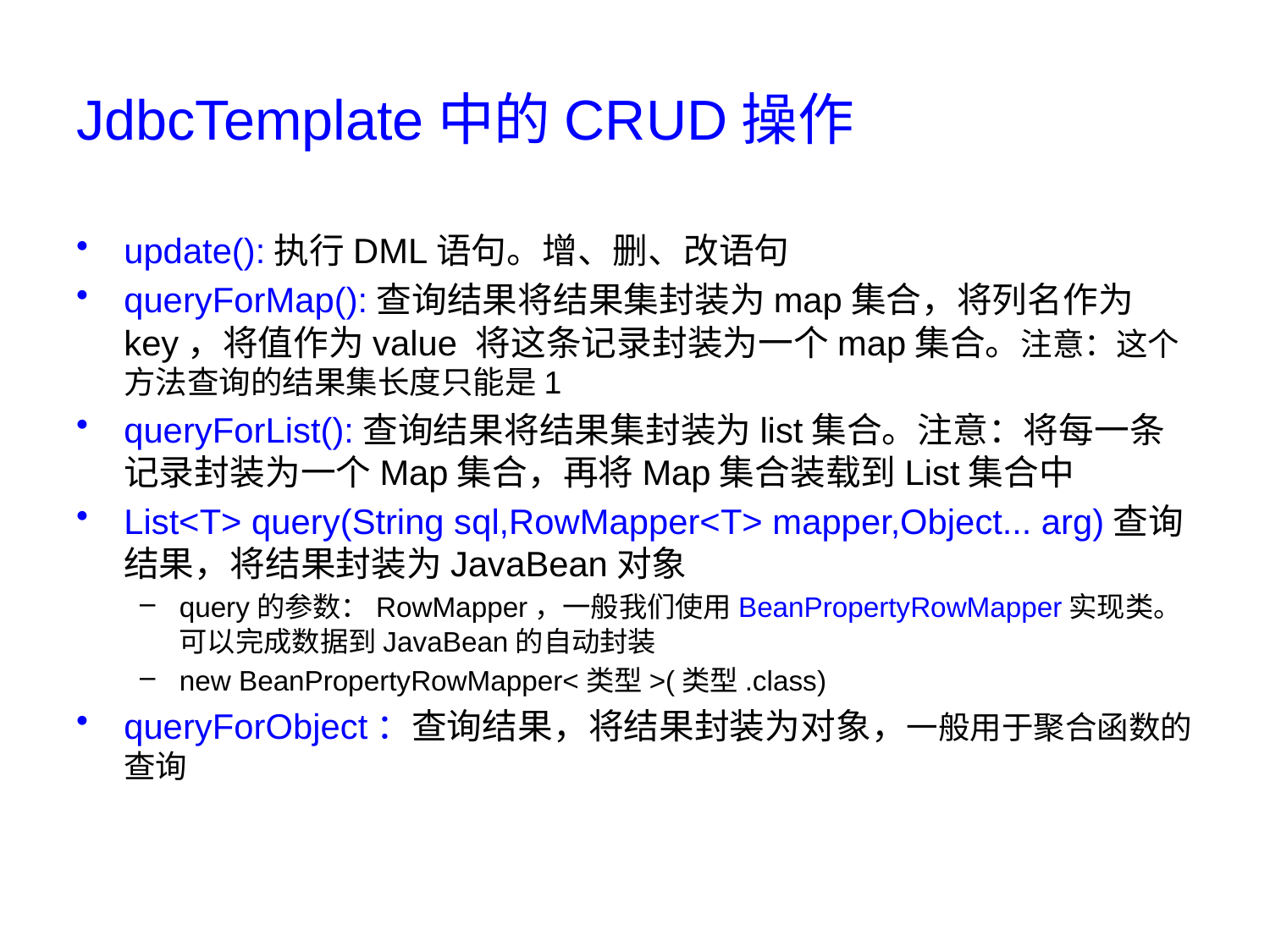

# JdbcTemplate中的CRUD操作
update():执行DML语句。增、删、改语句
queryForMap():查询结果将结果集封装为map集合，将列名作为key，将值作为value 将这条记录封装为一个map集合。注意：这个方法查询的结果集长度只能是1
queryForList():查询结果将结果集封装为list集合。注意：将每一条记录封装为一个Map集合，再将Map集合装载到List集合中
List<T> query(String sql,RowMapper<T> mapper,Object... arg)查询结果，将结果封装为JavaBean对象
query的参数：RowMapper，一般我们使用BeanPropertyRowMapper实现类。可以完成数据到JavaBean的自动封装
new BeanPropertyRowMapper<类型>(类型.class)
queryForObject：查询结果，将结果封装为对象，一般用于聚合函数的查询